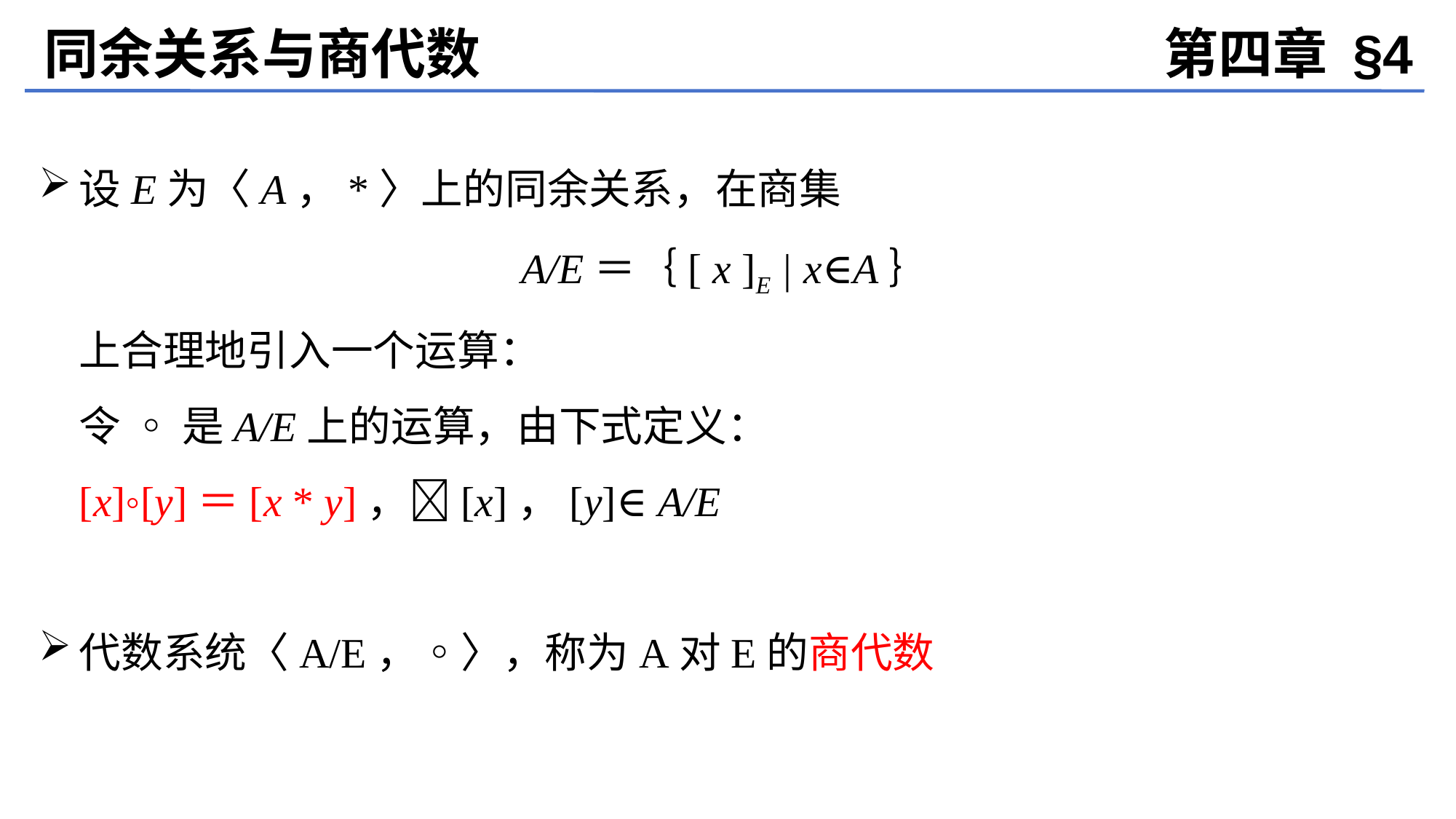

同余关系与商代数
第四章 §4
设E为〈A，*〉上的同余关系，在商集
A/E＝｛[ x ]E | x∈A｝
	上合理地引入一个运算：
	令 ◦ 是A/E上的运算，由下式定义：
		[x]◦[y]＝[x * y]，∀[x]，[y]∈ A/E

代数系统〈A/E，◦〉，称为A对E的商代数